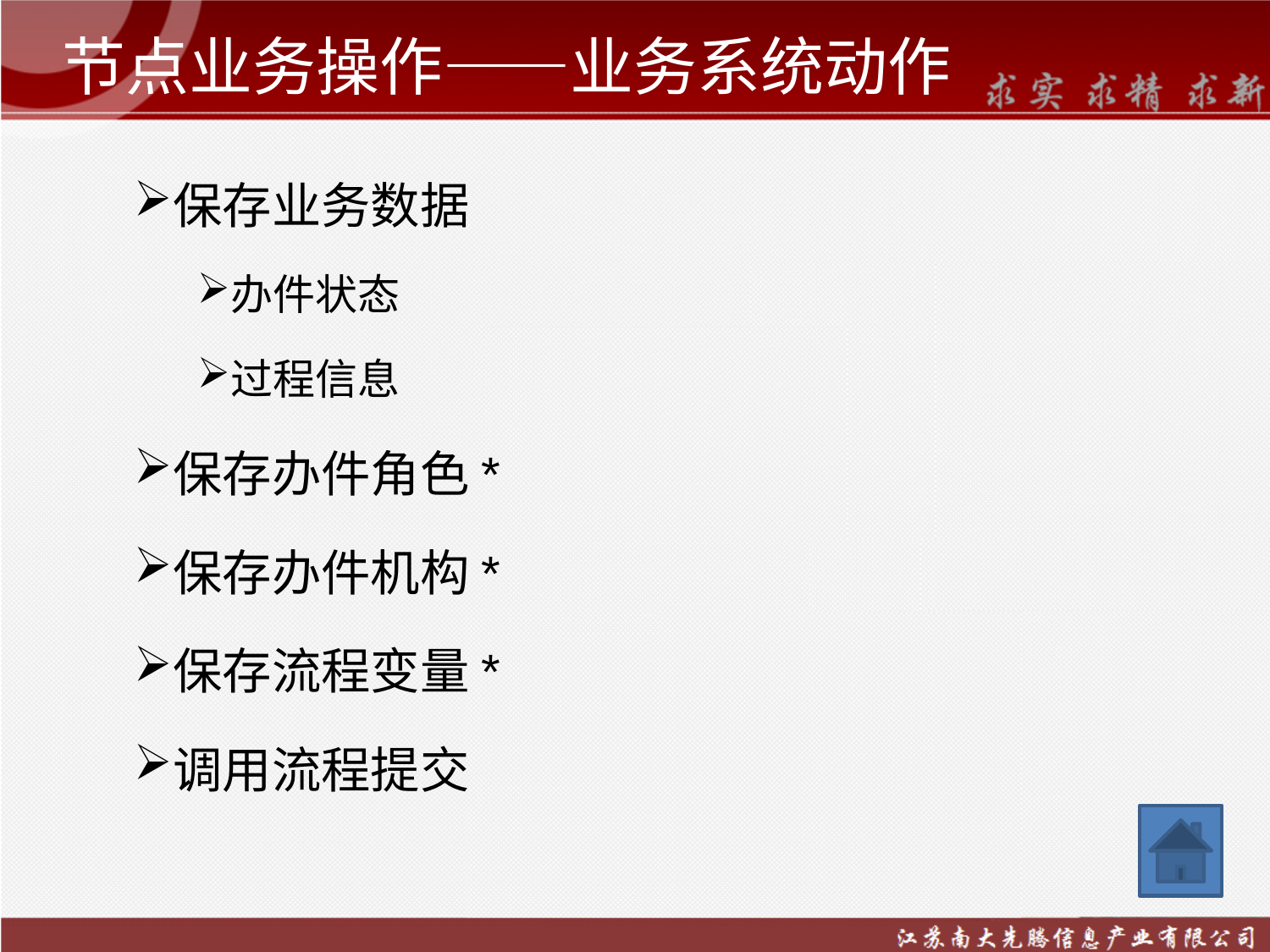

# 节点业务操作——业务系统动作
保存业务数据
办件状态
过程信息
保存办件角色*
保存办件机构*
保存流程变量*
调用流程提交